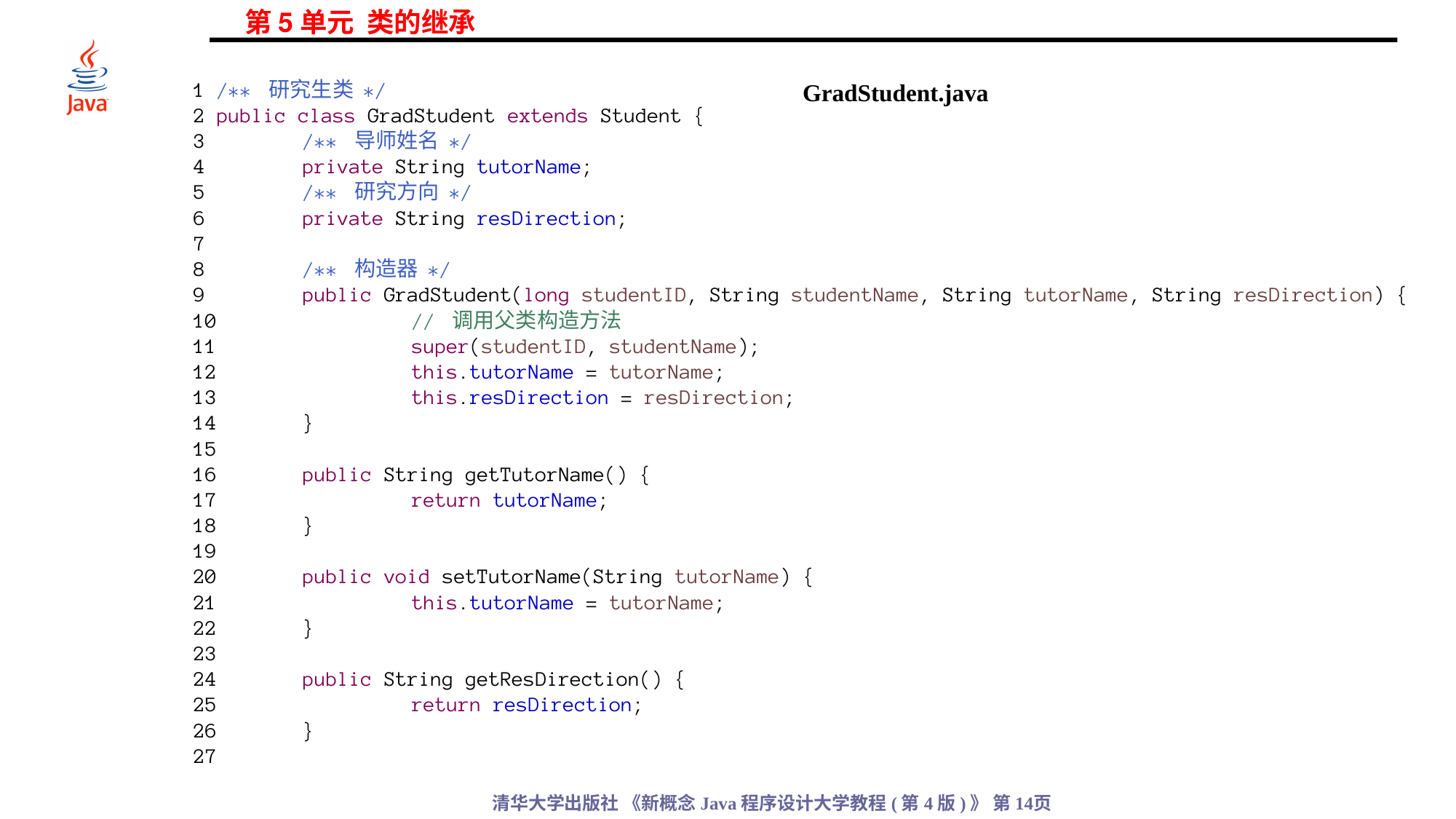

GradStudent.java
1 /** 研究生类 */
2 public class GradStudent extends Student {
3	/** 导师姓名 */
4	private String tutorName;
5	/** 研究方向 */
6	private String resDirection;
7
8	/** 构造器 */
9	public GradStudent(long studentID, String studentName, String tutorName, String resDirection) {
10		// 调用父类构造方法
11		super(studentID, studentName);
12		this.tutorName = tutorName;
13		this.resDirection = resDirection;
14	}
15
16	public String getTutorName() {
17		return tutorName;
18	}
19
20	public void setTutorName(String tutorName) {
21		this.tutorName = tutorName;
22	}
23
24	public String getResDirection() {
25		return resDirection;
26	}
27